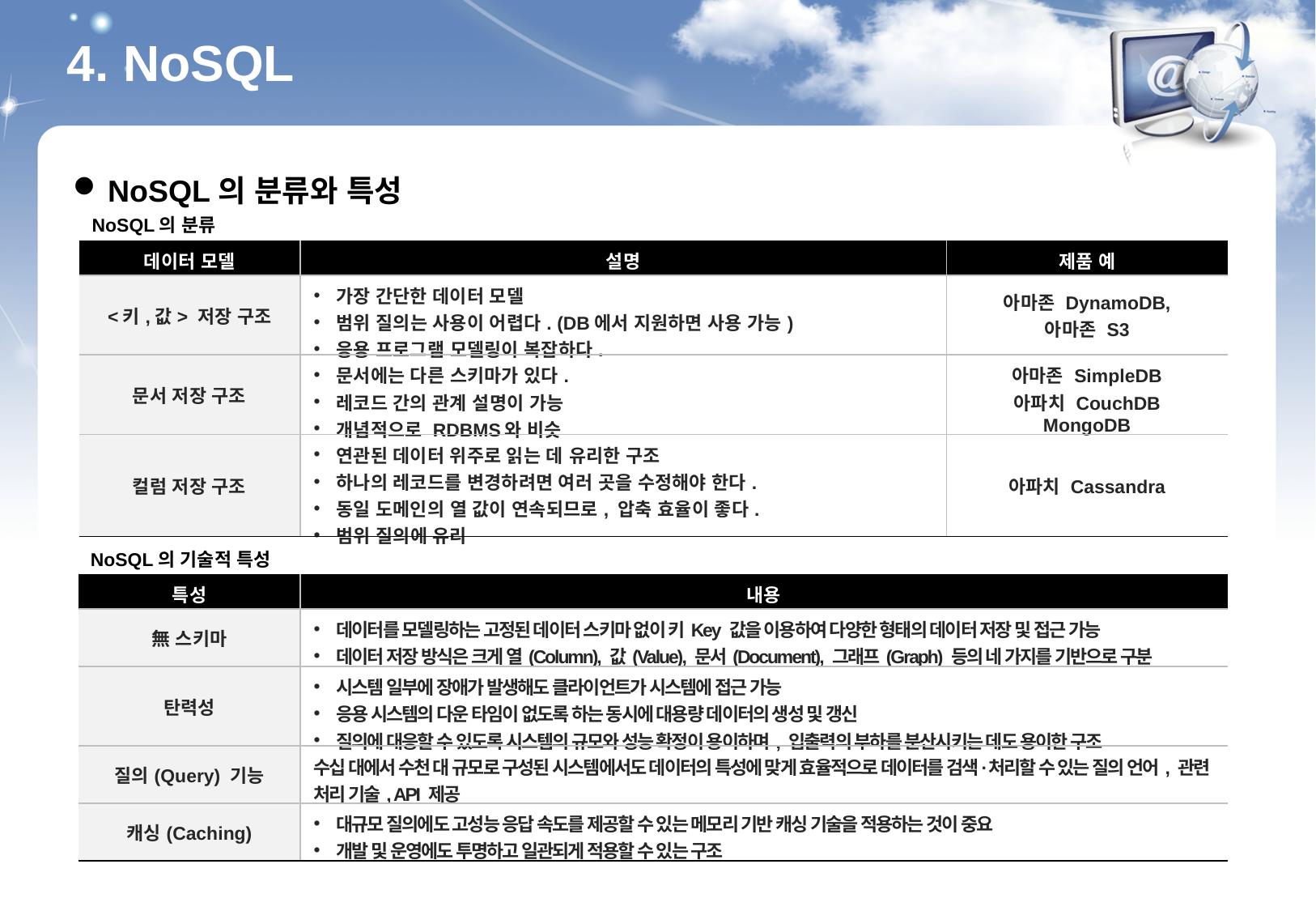

4. NoSQL
NoSQL의 분류와 특성
NoSQL의 분류
| 데이터 모델 | 설명 | 제품 예 |
| --- | --- | --- |
| <키,값> 저장 구조 | 가장 간단한 데이터 모델 범위 질의는 사용이 어렵다. (DB에서 지원하면 사용 가능) 응용 프로그램 모델링이 복잡하다. | 아마존 DynamoDB, 아마존 S3 |
| 문서 저장 구조 | 문서에는 다른 스키마가 있다. 레코드 간의 관계 설명이 가능 개념적으로 RDBMS와 비슷 | 아마존 SimpleDB 아파치 CouchDB MongoDB |
| 컬럼 저장 구조 | 연관된 데이터 위주로 읽는 데 유리한 구조 하나의 레코드를 변경하려면 여러 곳을 수정해야 한다. 동일 도메인의 열 값이 연속되므로, 압축 효율이 좋다. 범위 질의에 유리 | 아파치 Cassandra |
NoSQL의 기술적 특성
| 특성 | 내용 |
| --- | --- |
| 無 스키마 | 데이터를 모델링하는 고정된 데이터 스키마 없이 키Key 값을 이용하여 다양한 형태의 데이터 저장 및 접근 가능 데이터 저장 방식은 크게 열(Column), 값(Value), 문서(Document), 그래프(Graph) 등의 네 가지를 기반으로 구분 |
| 탄력성 | 시스템 일부에 장애가 발생해도 클라이언트가 시스템에 접근 가능 응용 시스템의 다운 타임이 없도록 하는 동시에 대용량 데이터의 생성 및 갱신 질의에 대응할 수 있도록 시스템의 규모와 성능 확정이 용이하며, 입출력의 부하를 분산시키는 데도 용이한 구조 |
| 질의(Query) 기능 | 수십 대에서 수천 대 규모로 구성된 시스템에서도 데이터의 특성에 맞게 효율적으로 데이터를 검색 ∙ 처리할 수 있는 질의 언어, 관련 처리 기술, API 제공 |
| 캐싱(Caching) | 대규모 질의에도 고성능 응답 속도를 제공할 수 있는 메모리 기반 캐싱 기술을 적용하는 것이 중요 개발 및 운영에도 투명하고 일관되게 적용할 수 있는 구조 |